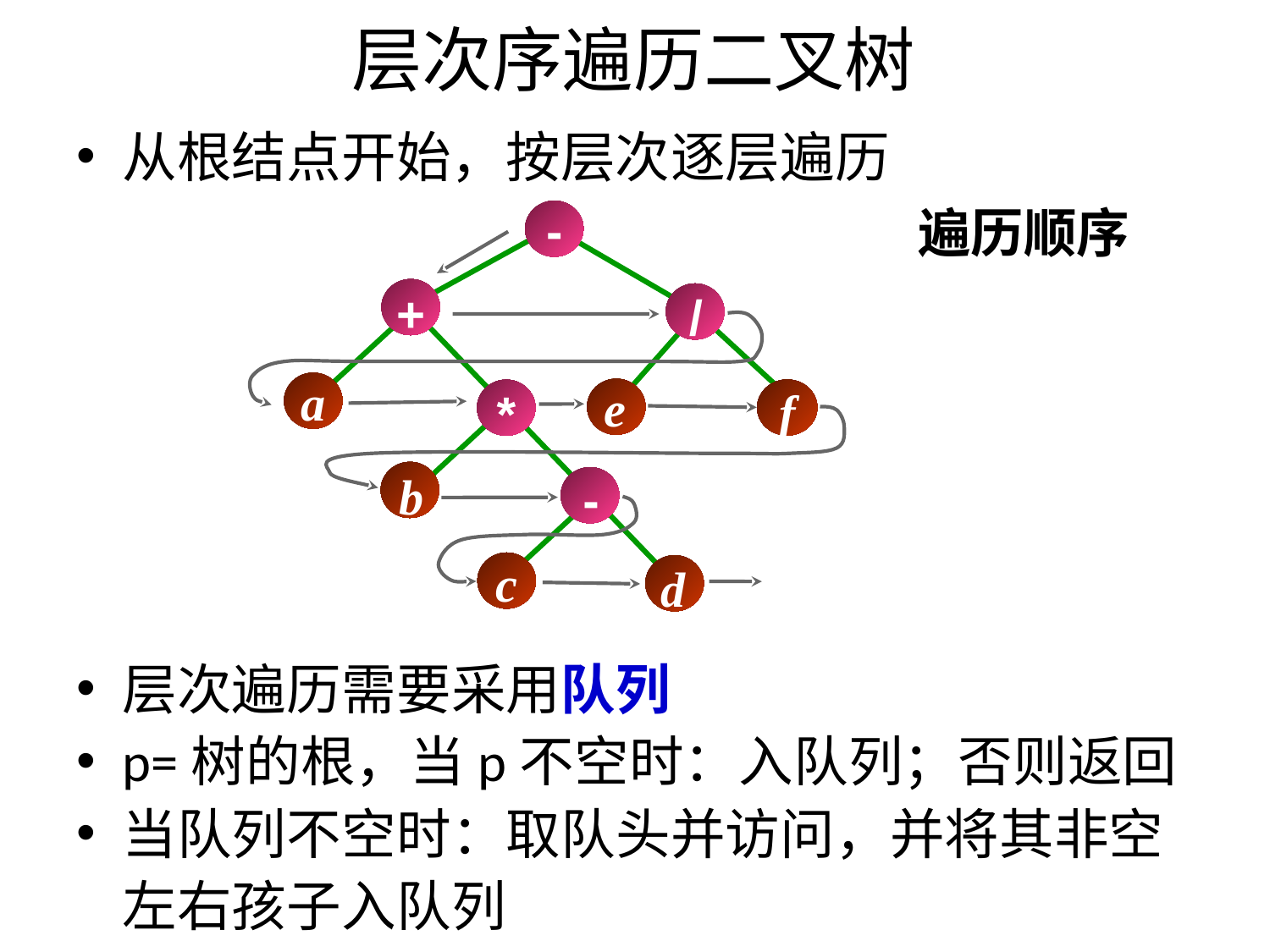

# 层次序遍历二叉树
从根结点开始，按层次逐层遍历

层次遍历需要采用队列
p=树的根，当p不空时：入队列；否则返回
当队列不空时：取队头并访问，并将其非空左右孩子入队列
遍历顺序
-

+
/
a
e
f
*
b
-
c
d